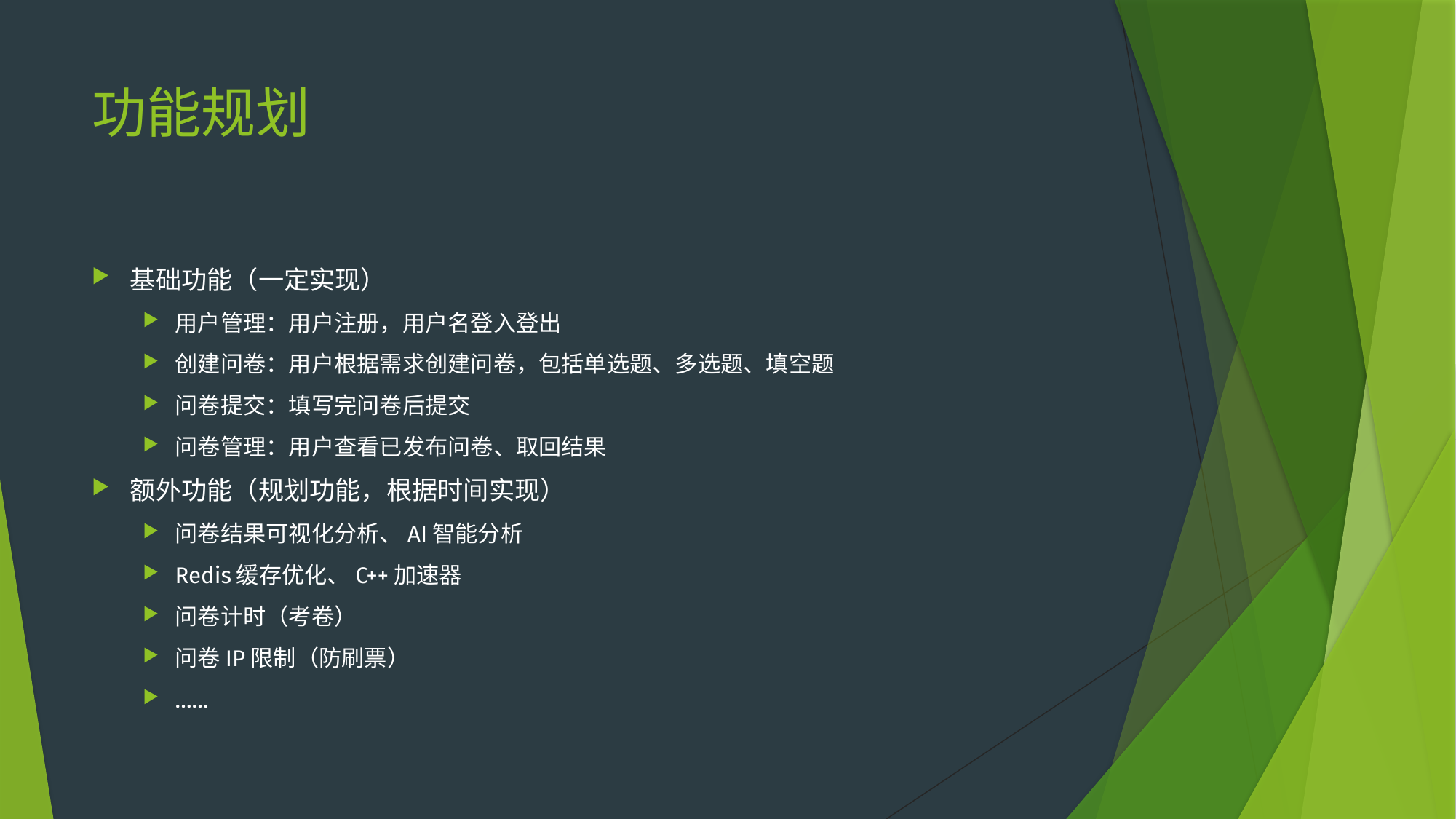

# 功能规划
基础功能（一定实现）
用户管理：用户注册，用户名登入登出
创建问卷：用户根据需求创建问卷，包括单选题、多选题、填空题
问卷提交：填写完问卷后提交
问卷管理：用户查看已发布问卷、取回结果
额外功能（规划功能，根据时间实现）
问卷结果可视化分析、AI智能分析
Redis缓存优化、C++加速器
问卷计时（考卷）
问卷IP限制（防刷票）
……